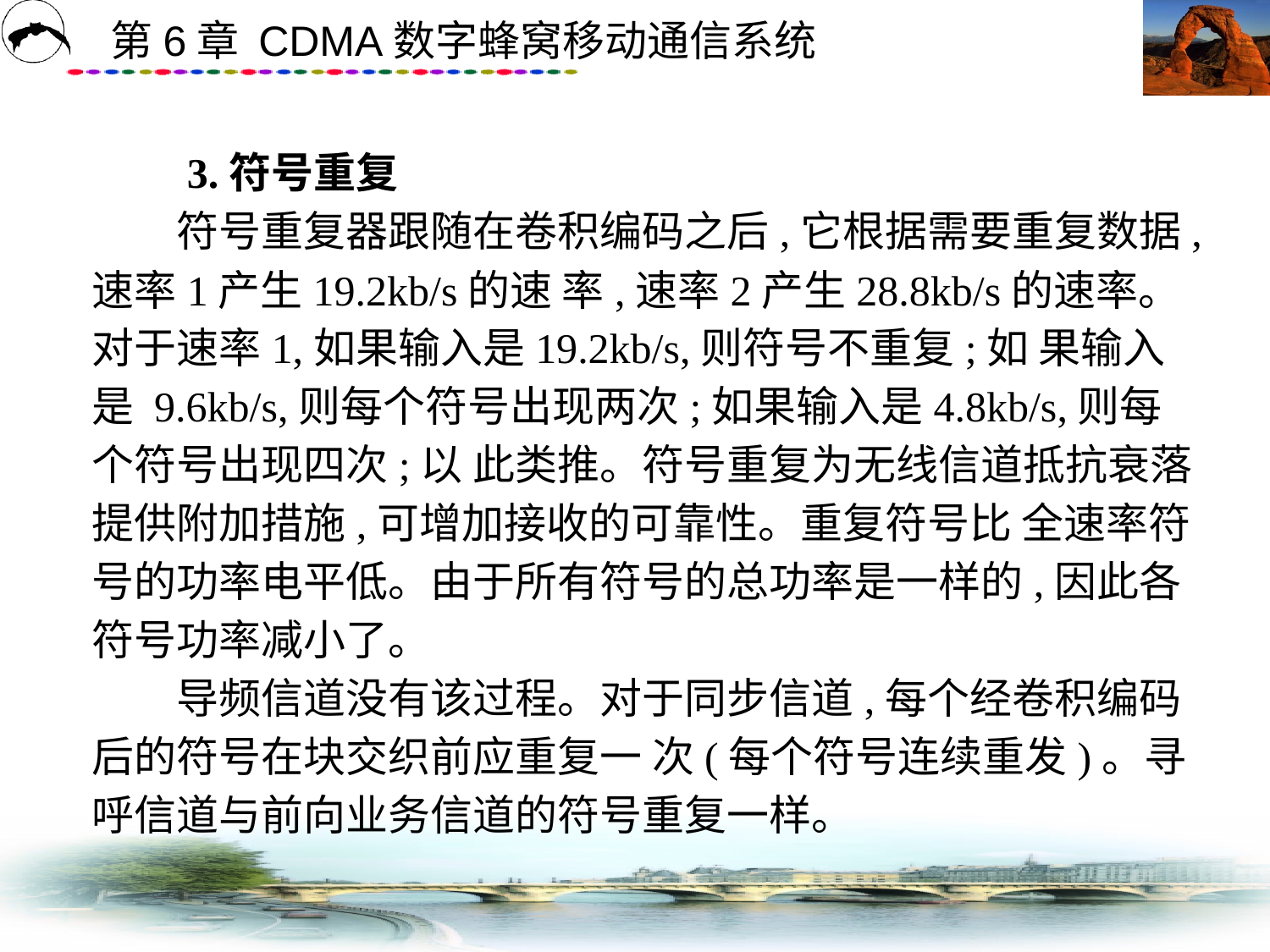

# 3.符号重复 　　符号重复器跟随在卷积编码之后,它根据需要重复数据,速率1产生19.2kb/s的速 率,速率2产生28.8kb/s的速率。对于速率1,如果输入是19.2kb/s,则符号不重复;如 果输入是 9.6kb/s,则每个符号出现两次;如果输入是4.8kb/s,则每个符号出现四次;以 此类推。符号重复为无线信道抵抗衰落提供附加措施,可增加接收的可靠性。重复符号比 全速率符号的功率电平低。由于所有符号的总功率是一样的,因此各符号功率减小了。 　　导频信道没有该过程。对于同步信道,每个经卷积编码后的符号在块交织前应重复一 次(每个符号连续重发)。寻呼信道与前向业务信道的符号重复一样。